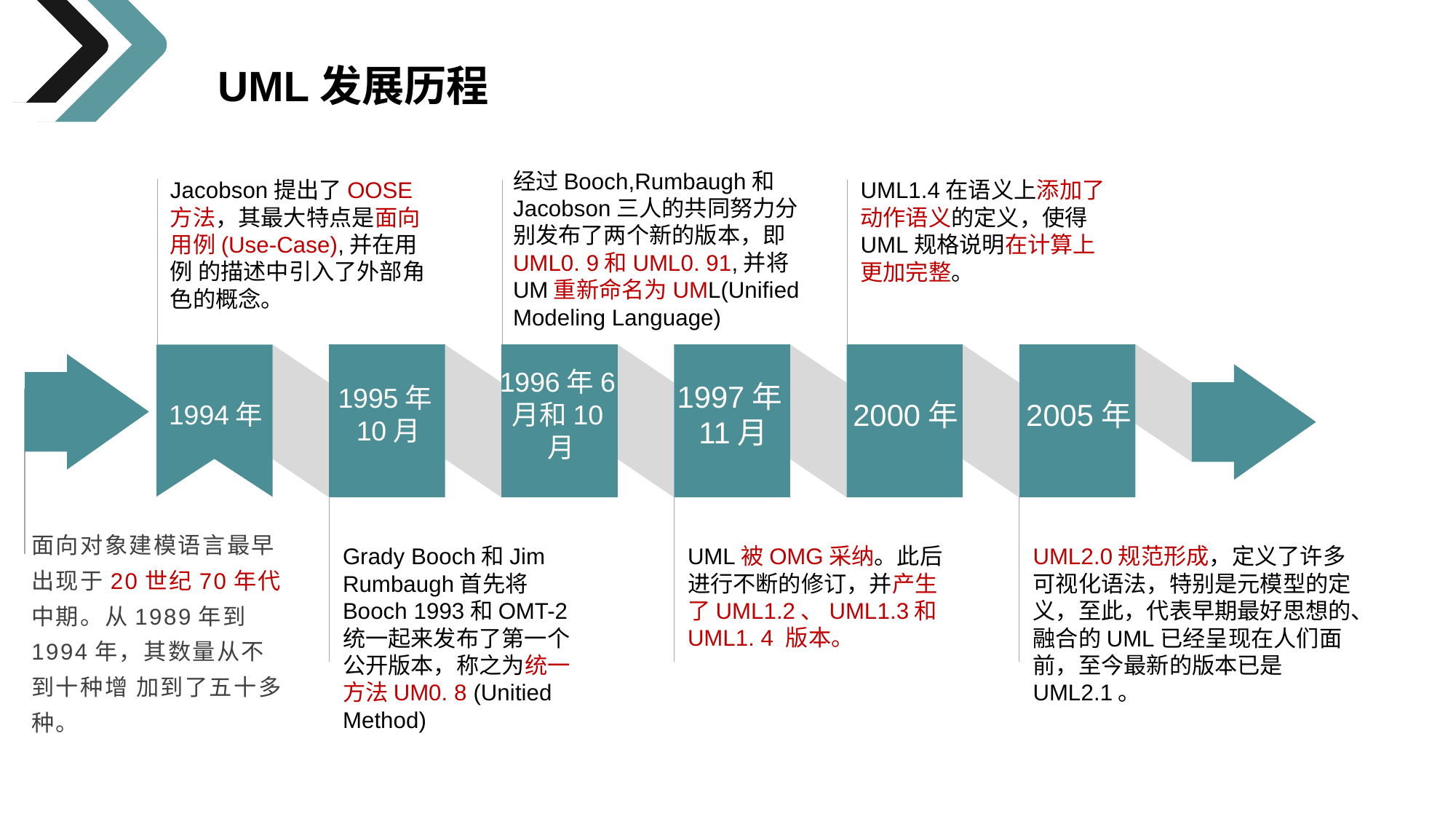

UML发展历程
经过Booch,Rumbaugh和Jacobson三人的共同努力分别发布了两个新的版本，即UML0. 9和UML0. 91,并将UM重新命名为UML(Unified Modeling Language)
Jacobson提出了OOSE方法，其最大特点是面向用例(Use-Case),并在用例 的描述中引入了外部角色的概念。
UML1.4在语义上添加了动作语义的定义，使得UML规格说明在计算上 更加完整。

1995年10月

1996年6月和10月

1997年11月

2000年

2005年

1994年

面向对象建模语言最早出现于20世纪70年代中期。从1989年到1994年，其数量从不到十种增 加到了五十多种。
UML被OMG采纳。此后进行不断的修订，并产生了UML1.2、UML1.3和UML1. 4 版本。
Grady Booch和Jim Rumbaugh首先将 Booch 1993和OMT-2统一起来发布了第一个公开版本，称之为统一方法UM0. 8 (Unitied Method)
UML2.0规范形成，定义了许多可视化语法，特别是元模型的定义，至此，代表早期最好思想的、融合的UML已经呈现在人们面前，至今最新的版本已是 UML2.1。